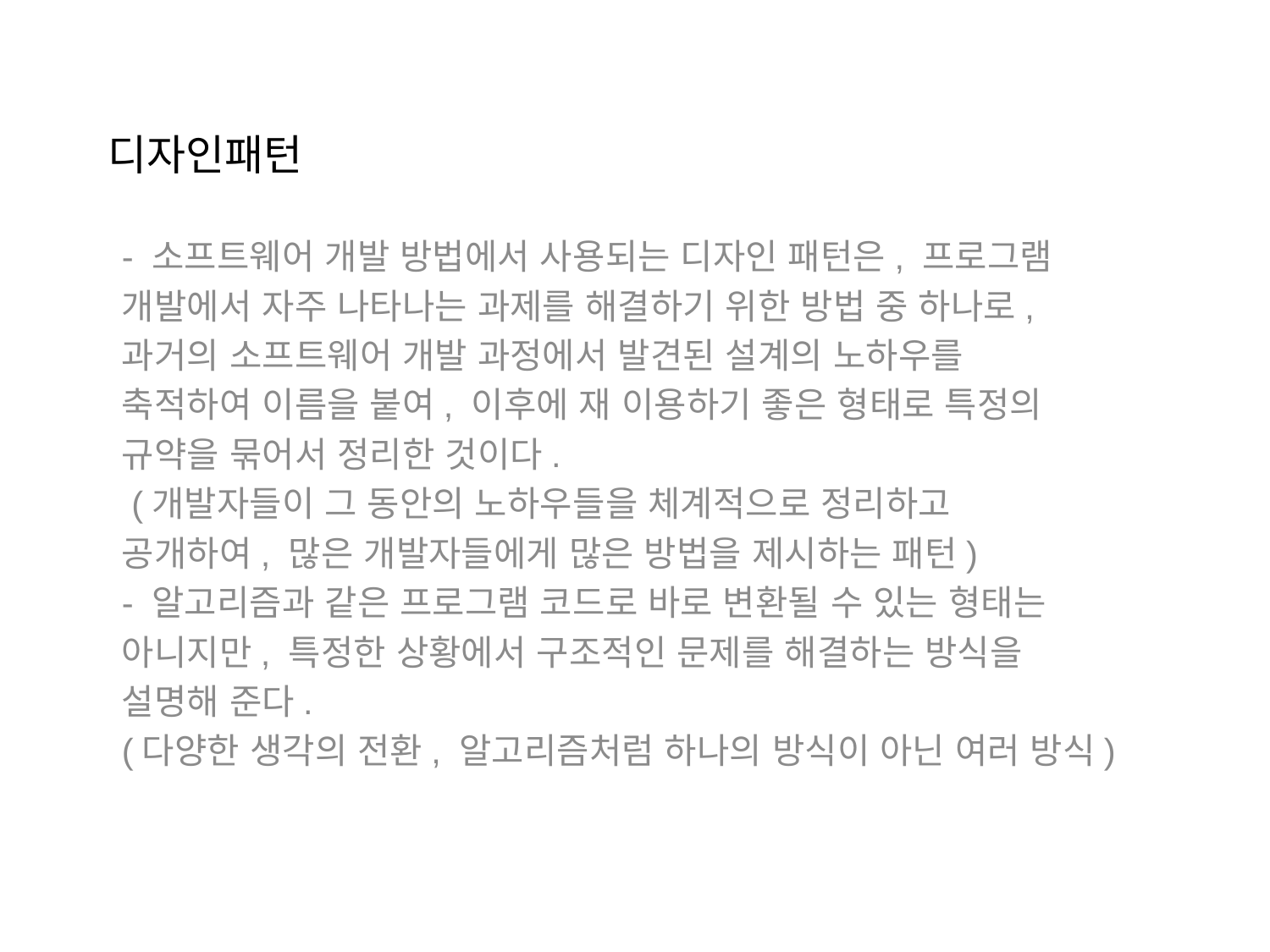

# 디자인패턴
- 소프트웨어 개발 방법에서 사용되는 디자인 패턴은, 프로그램
개발에서 자주 나타나는 과제를 해결하기 위한 방법 중 하나로,
과거의 소프트웨어 개발 과정에서 발견된 설계의 노하우를
축적하여 이름을 붙여, 이후에 재 이용하기 좋은 형태로 특정의
규약을 묶어서 정리한 것이다.
 (개발자들이 그 동안의 노하우들을 체계적으로 정리하고
공개하여, 많은 개발자들에게 많은 방법을 제시하는 패턴)
- 알고리즘과 같은 프로그램 코드로 바로 변환될 수 있는 형태는
아니지만, 특정한 상황에서 구조적인 문제를 해결하는 방식을
설명해 준다.
(다양한 생각의 전환, 알고리즘처럼 하나의 방식이 아닌 여러 방식)